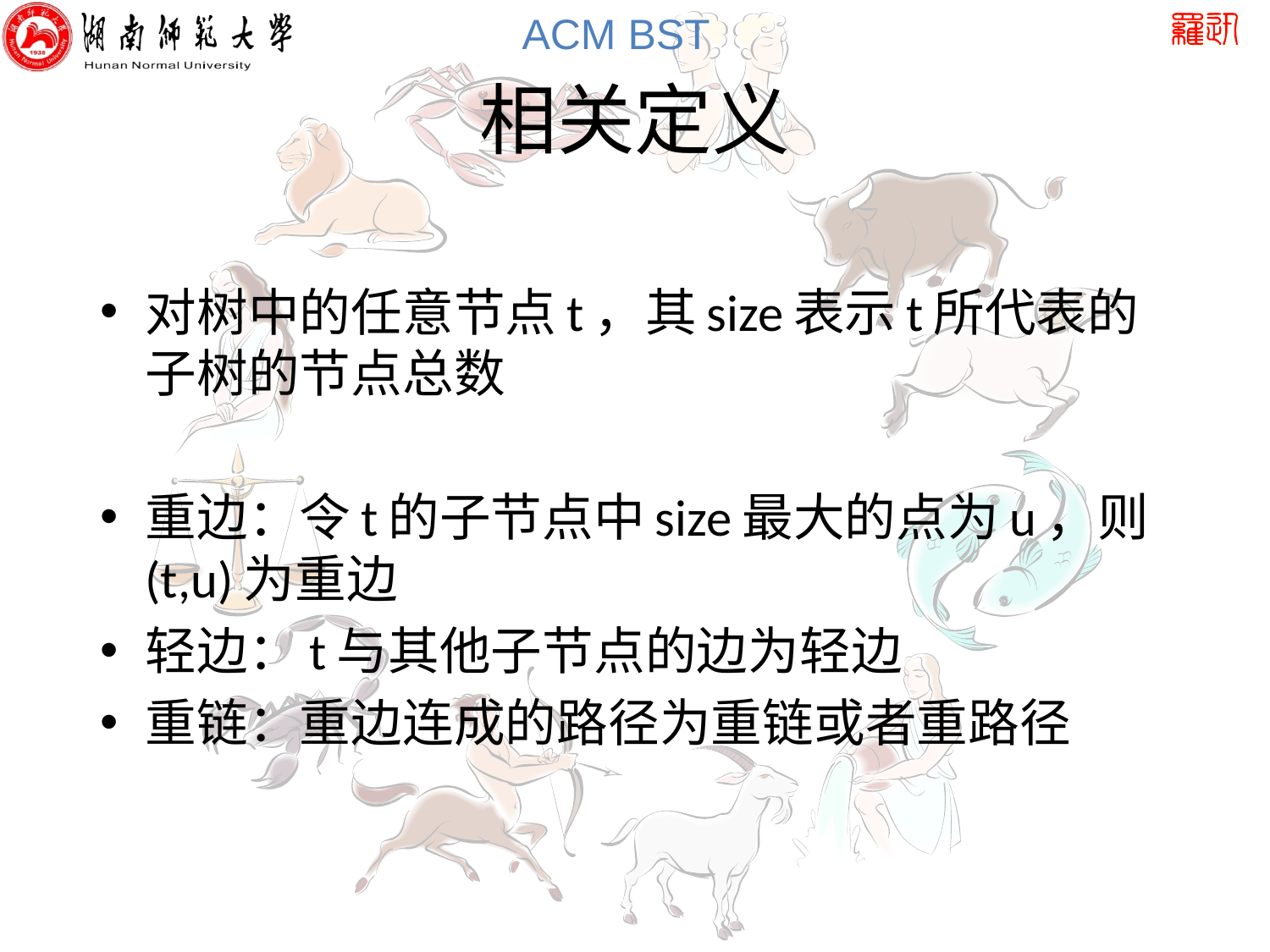

# 相关定义
对树中的任意节点t，其size表示t所代表的子树的节点总数

重边：令t的子节点中size最大的点为u，则(t,u)为重边
轻边：t与其他子节点的边为轻边
重链：重边连成的路径为重链或者重路径